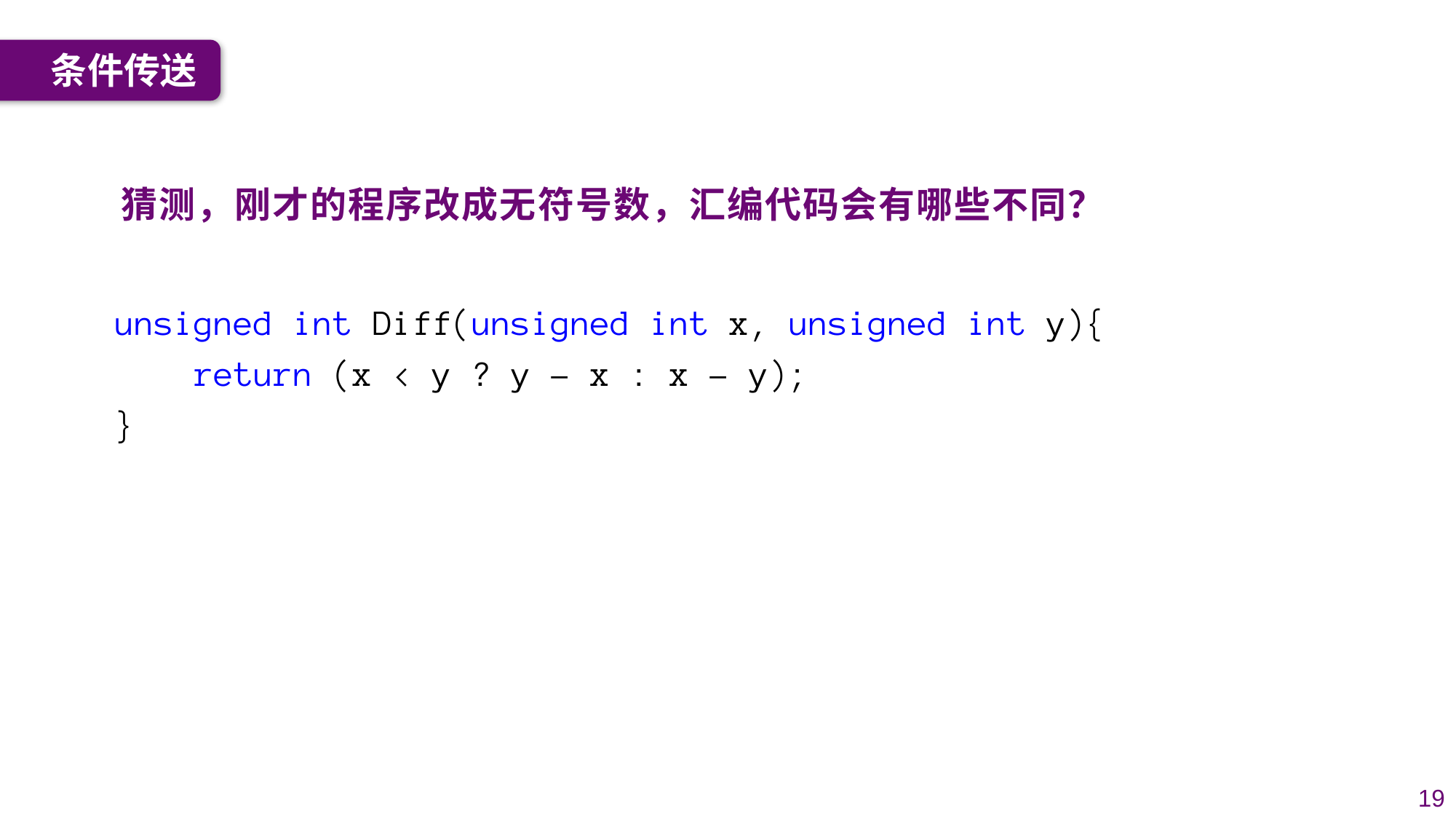

条件传送
猜测，刚才的程序改成无符号数，汇编代码会有哪些不同？
unsigned int Diff(unsigned int x, unsigned int y){
    return (x < y ? y - x : x - y);
}
19